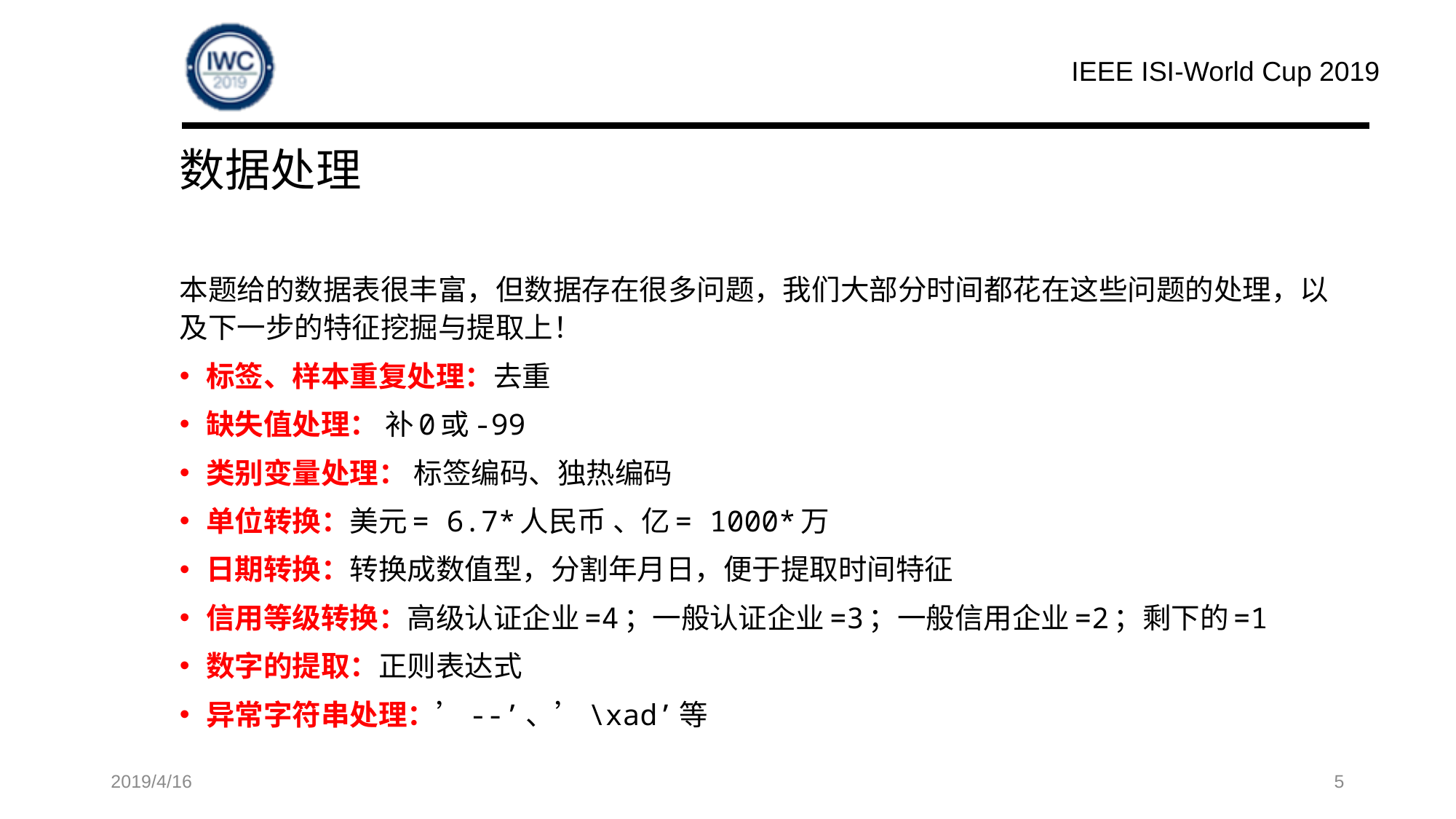

# 数据处理
本题给的数据表很丰富，但数据存在很多问题，我们大部分时间都花在这些问题的处理，以及下一步的特征挖掘与提取上！
标签、样本重复处理：去重
缺失值处理： 补0或-99
类别变量处理： 标签编码、独热编码
单位转换：美元= 6.7*人民币 、亿= 1000*万
日期转换：转换成数值型，分割年月日，便于提取时间特征
信用等级转换：高级认证企业=4；一般认证企业=3；一般信用企业=2；剩下的=1
数字的提取：正则表达式
异常字符串处理：’--’、’\xad’等
2019/4/16
5